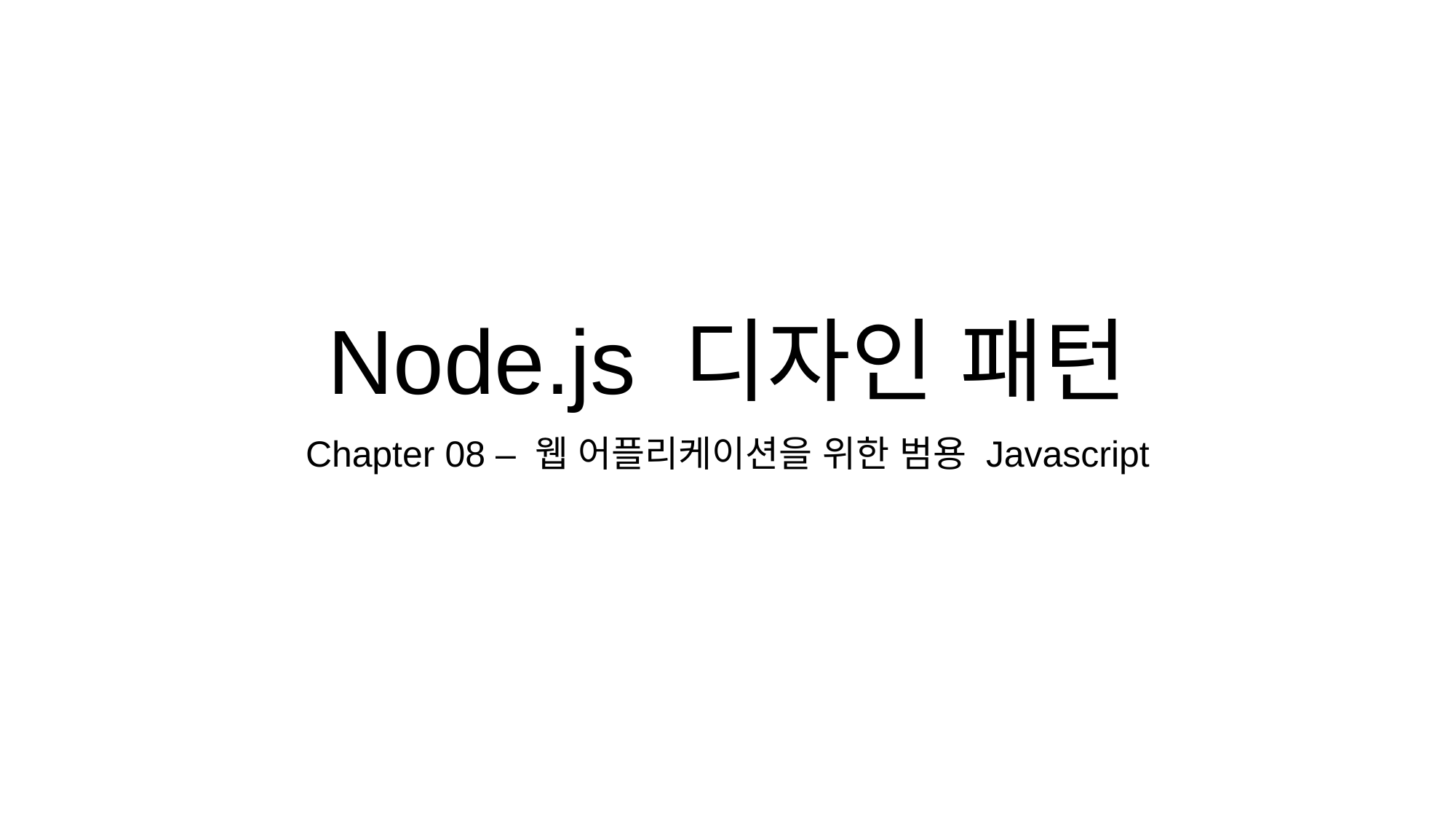

# Node.js 디자인 패턴
Chapter 08 – 웹 어플리케이션을 위한 범용 Javascript